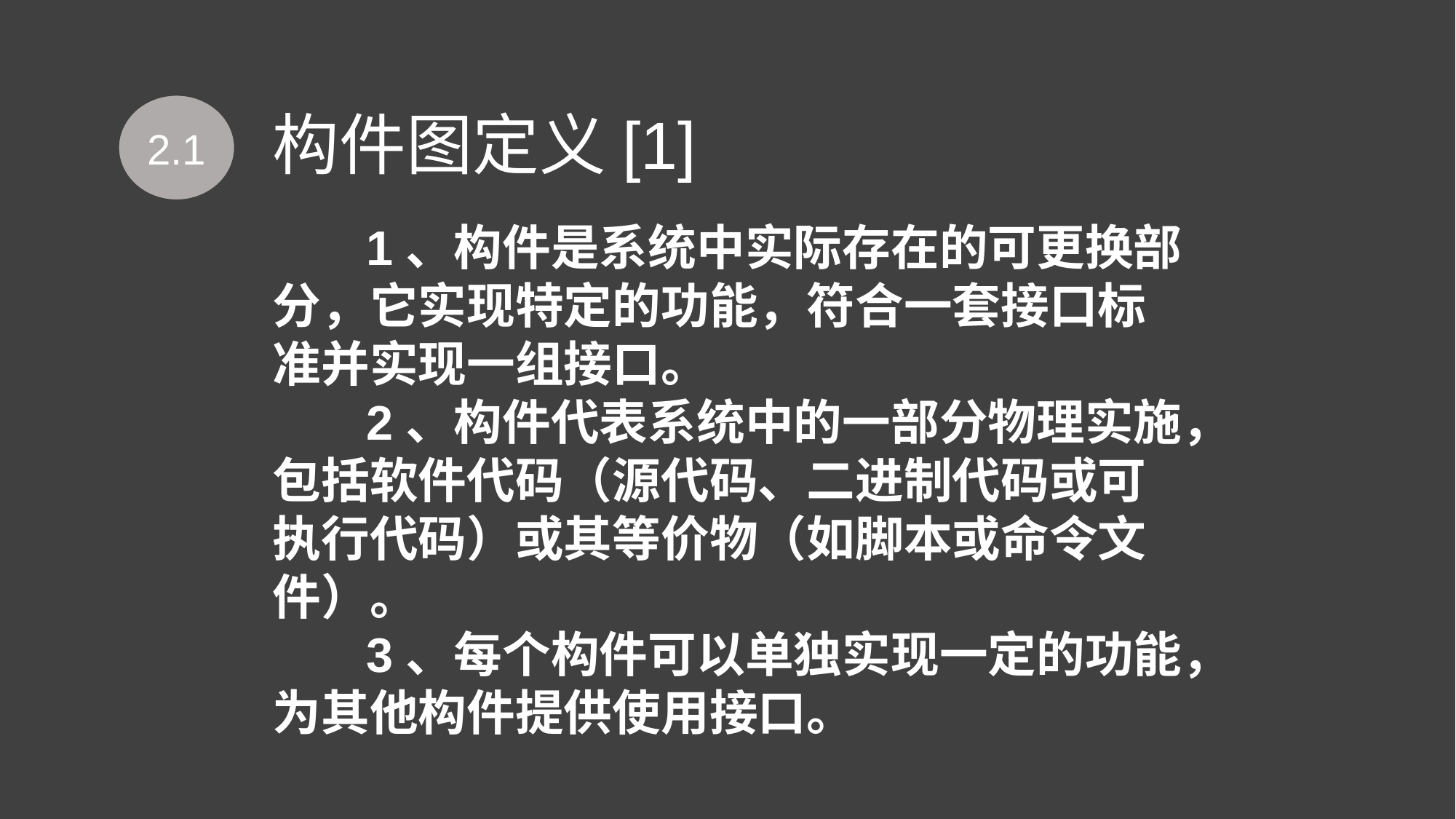

# 构件图定义[1]
2.1
       1、构件是系统中实际存在的可更换部分，它实现特定的功能，符合一套接口标准并实现一组接口。
       2、构件代表系统中的一部分物理实施，包括软件代码（源代码、二进制代码或可执行代码）或其等价物（如脚本或命令文件）。
       3、每个构件可以单独实现一定的功能，为其他构件提供使用接口。